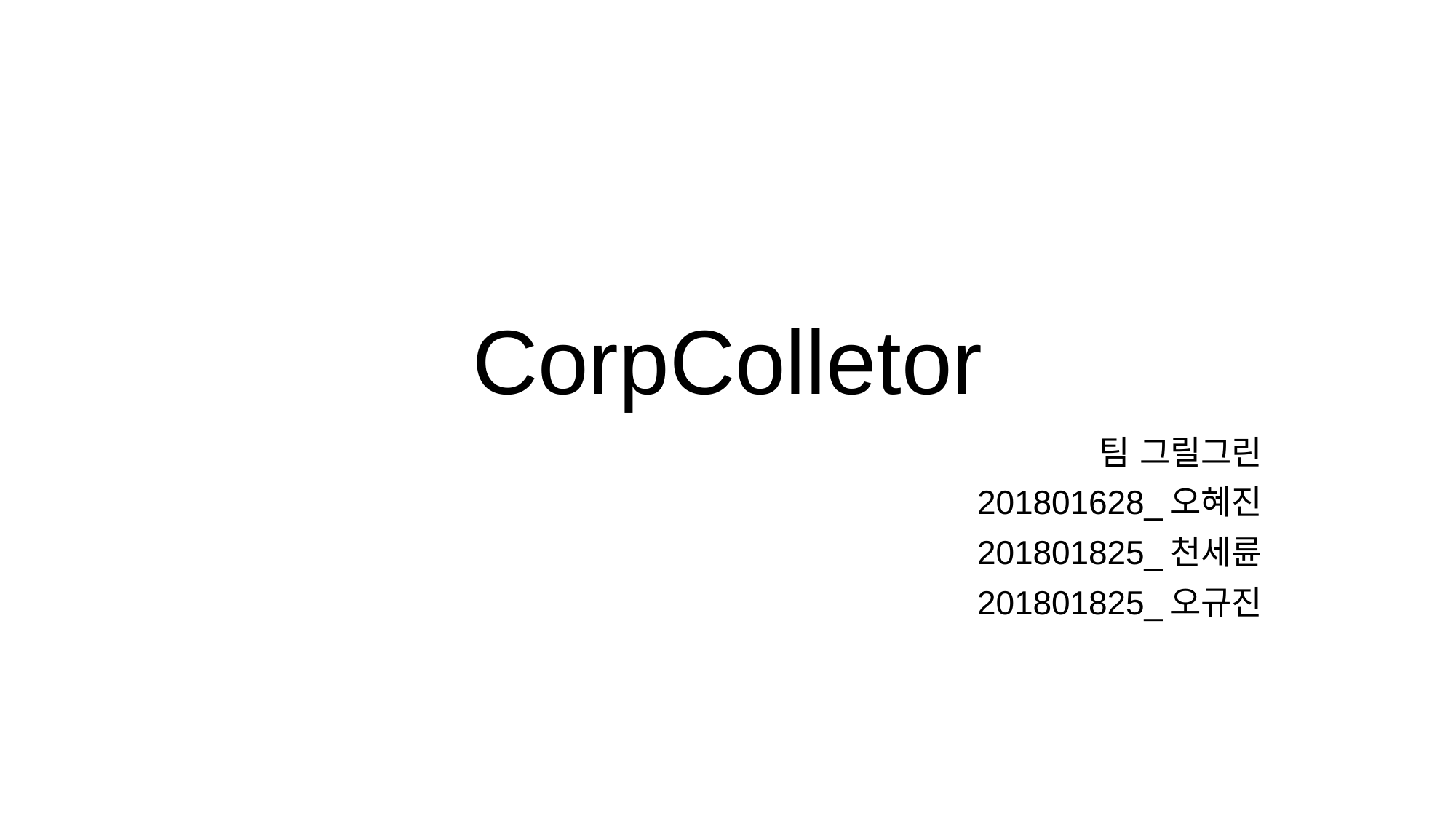

# CorpColletor
팀 그릴그린
201801628_오혜진
201801825_천세륜
201801825_오규진